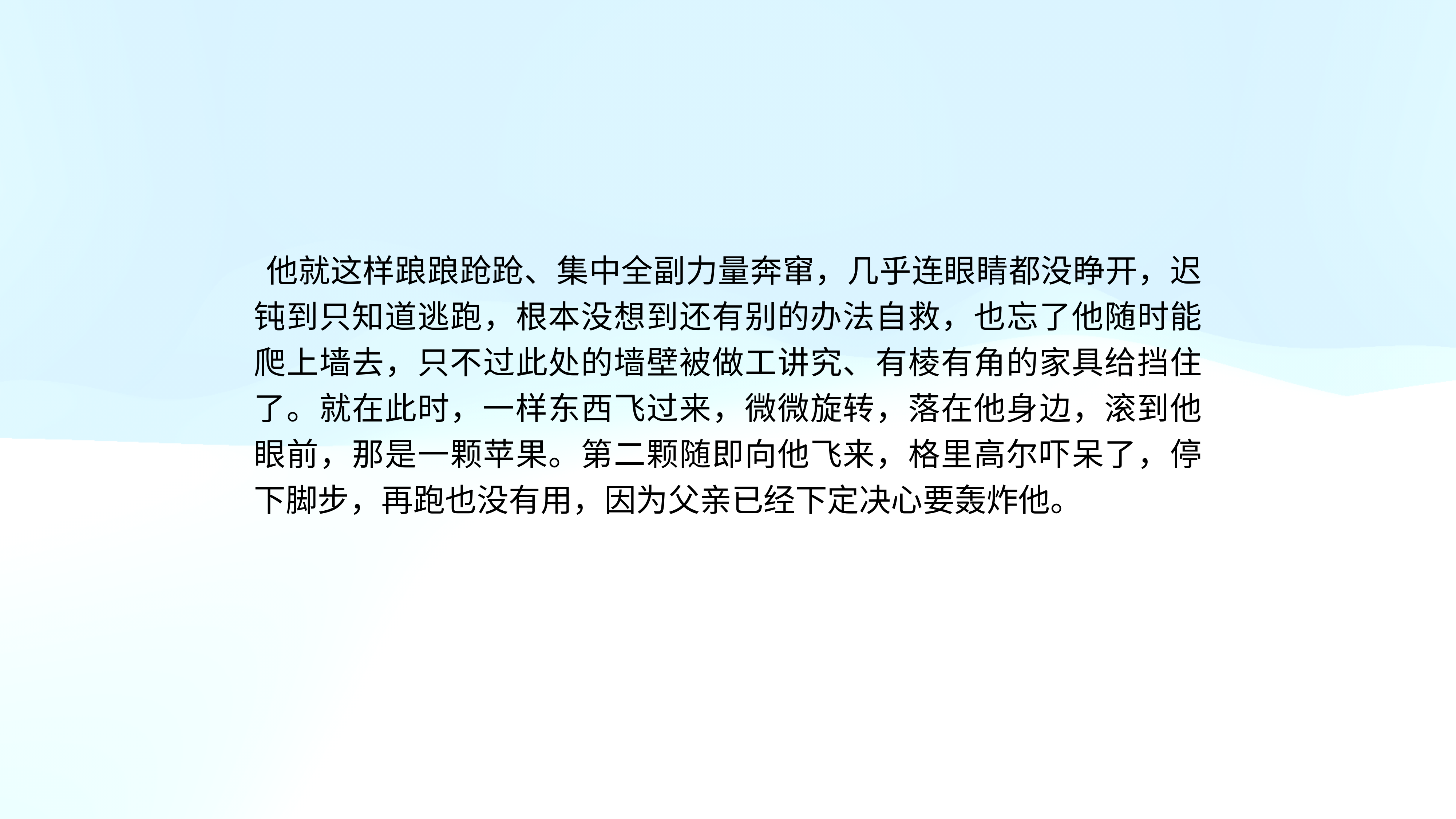

他就这样踉踉跄跄、集中全副力量奔窜，几乎连眼睛都没睁开，迟钝到只知道逃跑，根本没想到还有别的办法自救，也忘了他随时能爬上墙去，只不过此处的墙壁被做工讲究、有棱有角的家具给挡住了。就在此时，一样东西飞过来，微微旋转，落在他身边，滚到他眼前，那是一颗苹果。第二颗随即向他飞来，格里高尔吓呆了，停下脚步，再跑也没有用，因为父亲已经下定决心要轰炸他。